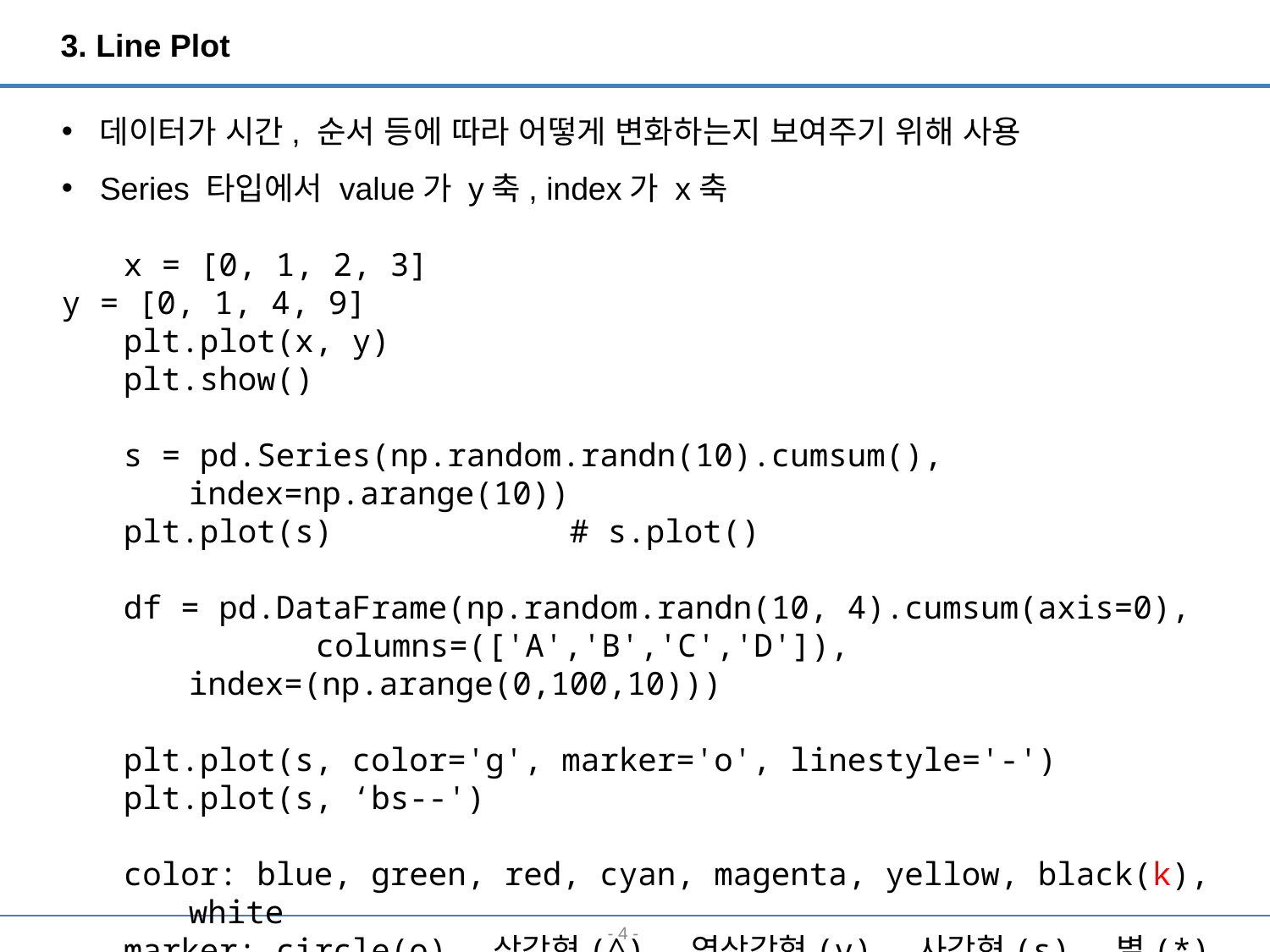

3. Line Plot
데이터가 시간, 순서 등에 따라 어떻게 변화하는지 보여주기 위해 사용
Series 타입에서 value가 y축, index가 x축

x = [0, 1, 2, 3]
y = [0, 1, 4, 9]
plt.plot(x, y)
plt.show()

s = pd.Series(np.random.randn(10).cumsum(), index=np.arange(10))
plt.plot(s)		# s.plot()

df = pd.DataFrame(np.random.randn(10, 4).cumsum(axis=0),
		columns=(['A','B','C','D']), index=(np.arange(0,100,10)))

plt.plot(s, color='g', marker='o', linestyle='-')
plt.plot(s, ‘bs--')

color: blue, green, red, cyan, magenta, yellow, black(k), white
marker: circle(o), 삼각형(^), 역삼각형(v), 사각형(s), 별(*), 플러스(+)
linestyle: 직선(-), dashed(--), dash-dot(-.), dotted(:)
- 4 -